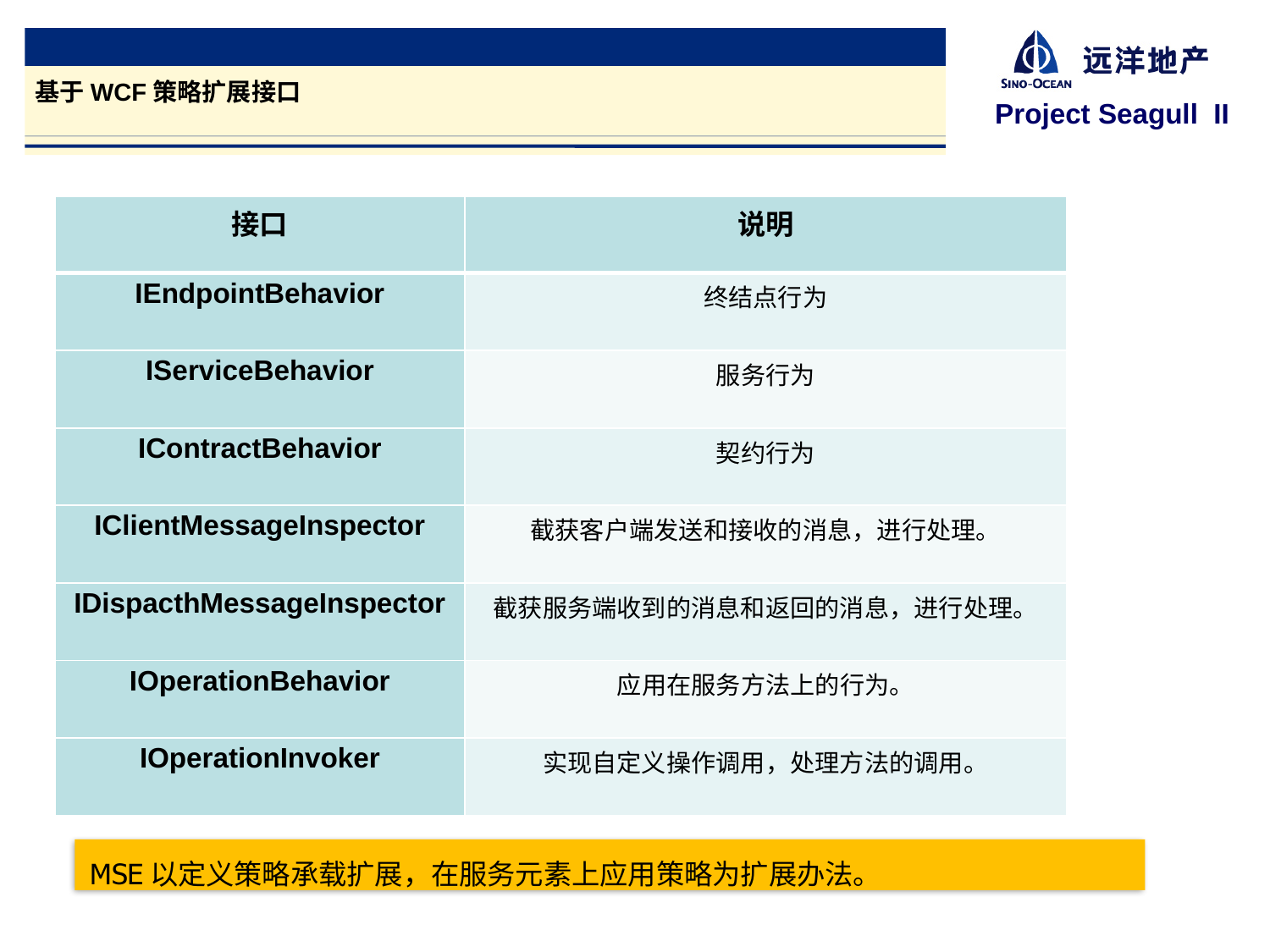

基于WCF策略扩展接口

| 接口 | 说明 |
| --- | --- |
| IEndpointBehavior | 终结点行为 |
| IServiceBehavior | 服务行为 |
| IContractBehavior | 契约行为 |
| IClientMessageInspector | 截获客户端发送和接收的消息，进行处理。 |
| IDispacthMessageInspector | 截获服务端收到的消息和返回的消息，进行处理。 |
| IOperationBehavior | 应用在服务方法上的行为。 |
| IOperationInvoker | 实现自定义操作调用，处理方法的调用。 |
MSE以定义策略承载扩展，在服务元素上应用策略为扩展办法。